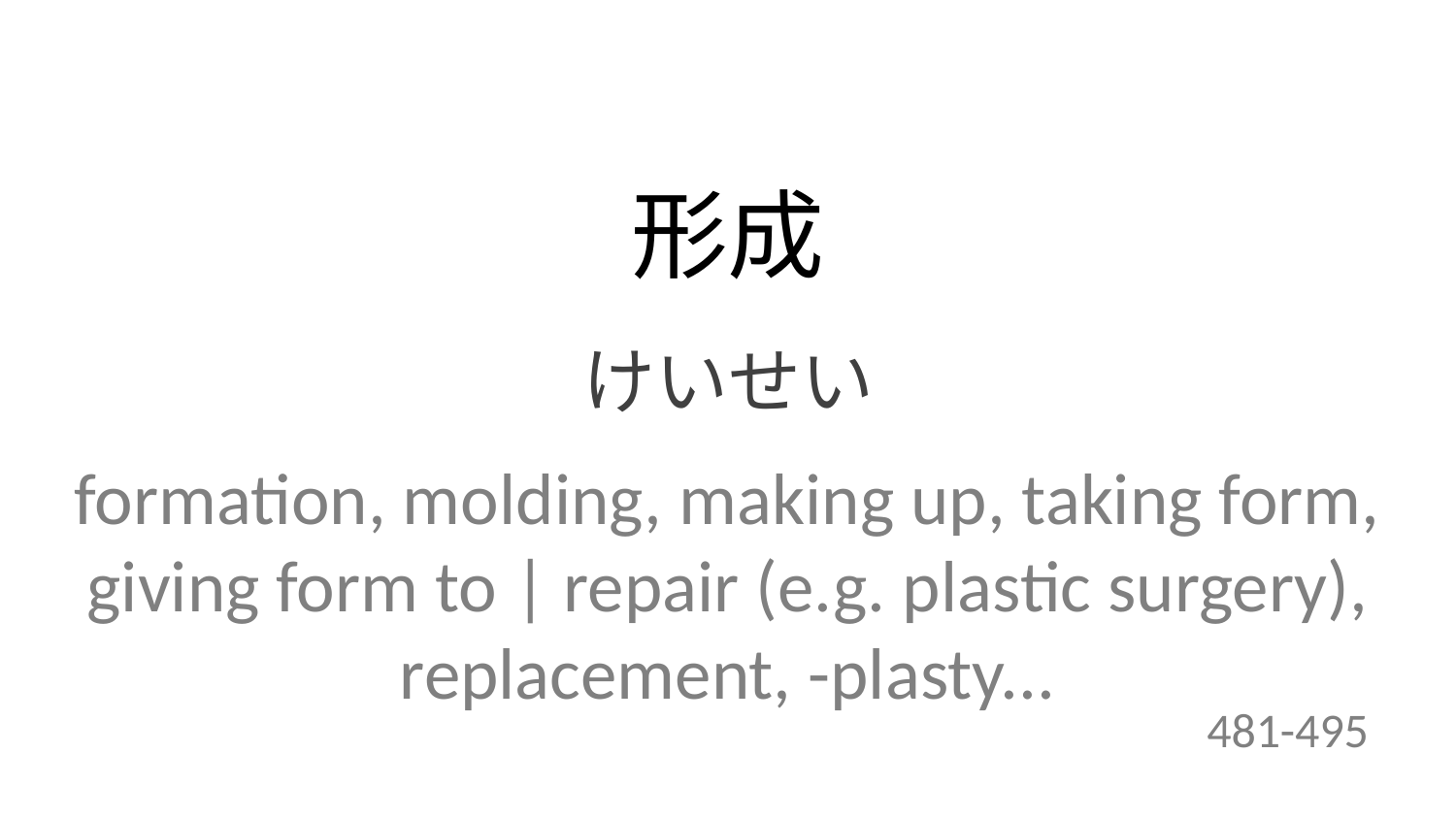

形成

けいせい
formation, molding, making up, taking form, giving form to | repair (e.g. plastic surgery), replacement, -plasty...
481-495